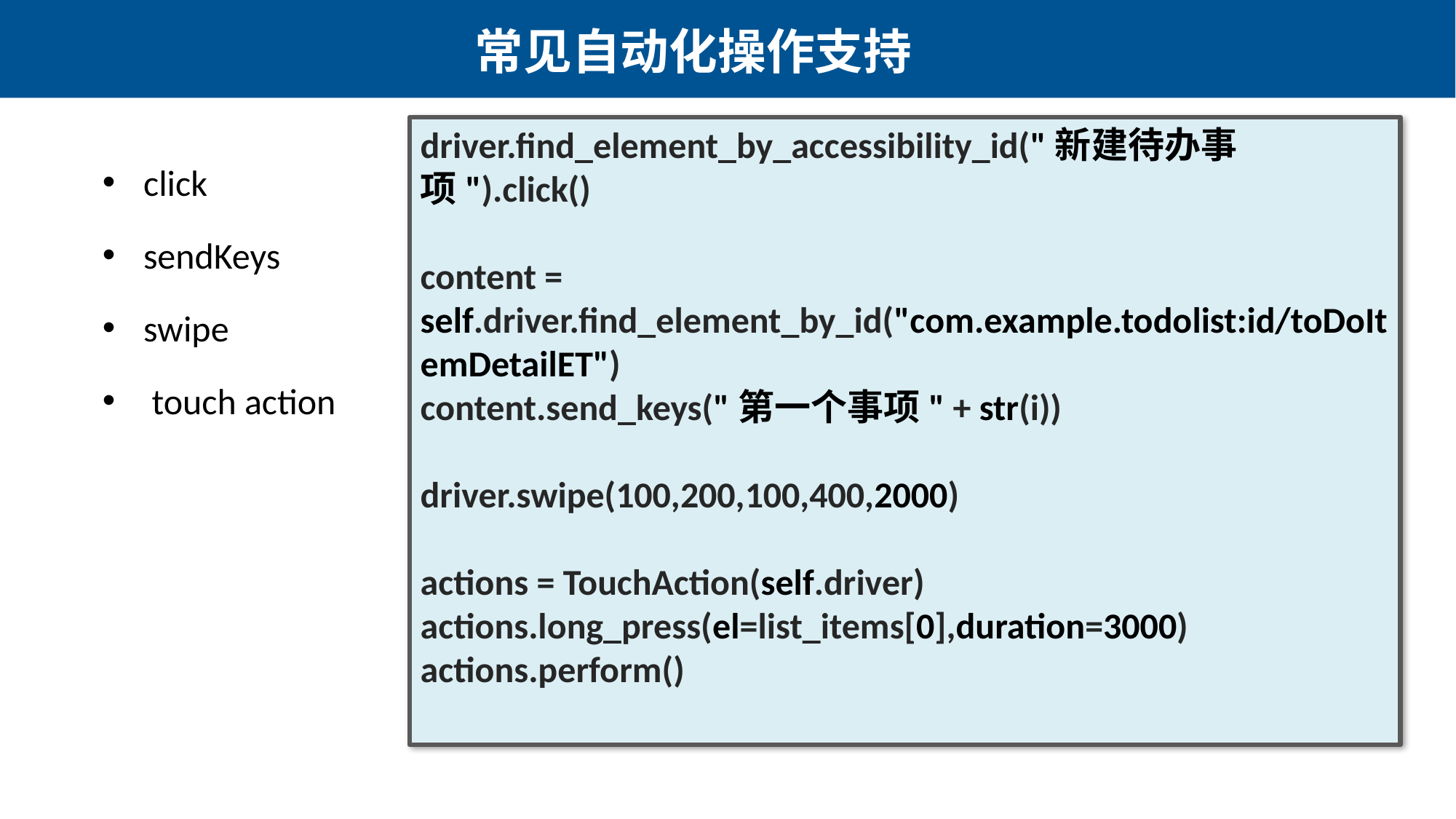

常见自动化操作支持
driver.find_element_by_accessibility_id("新建待办事项").click()

content = self.driver.find_element_by_id("com.example.todolist:id/toDoItemDetailET")
content.send_keys("第一个事项" + str(i))

driver.swipe(100,200,100,400,2000)

actions = TouchAction(self.driver)
actions.long_press(el=list_items[0],duration=3000)
actions.perform()

click
sendKeys
swipe
 touch action